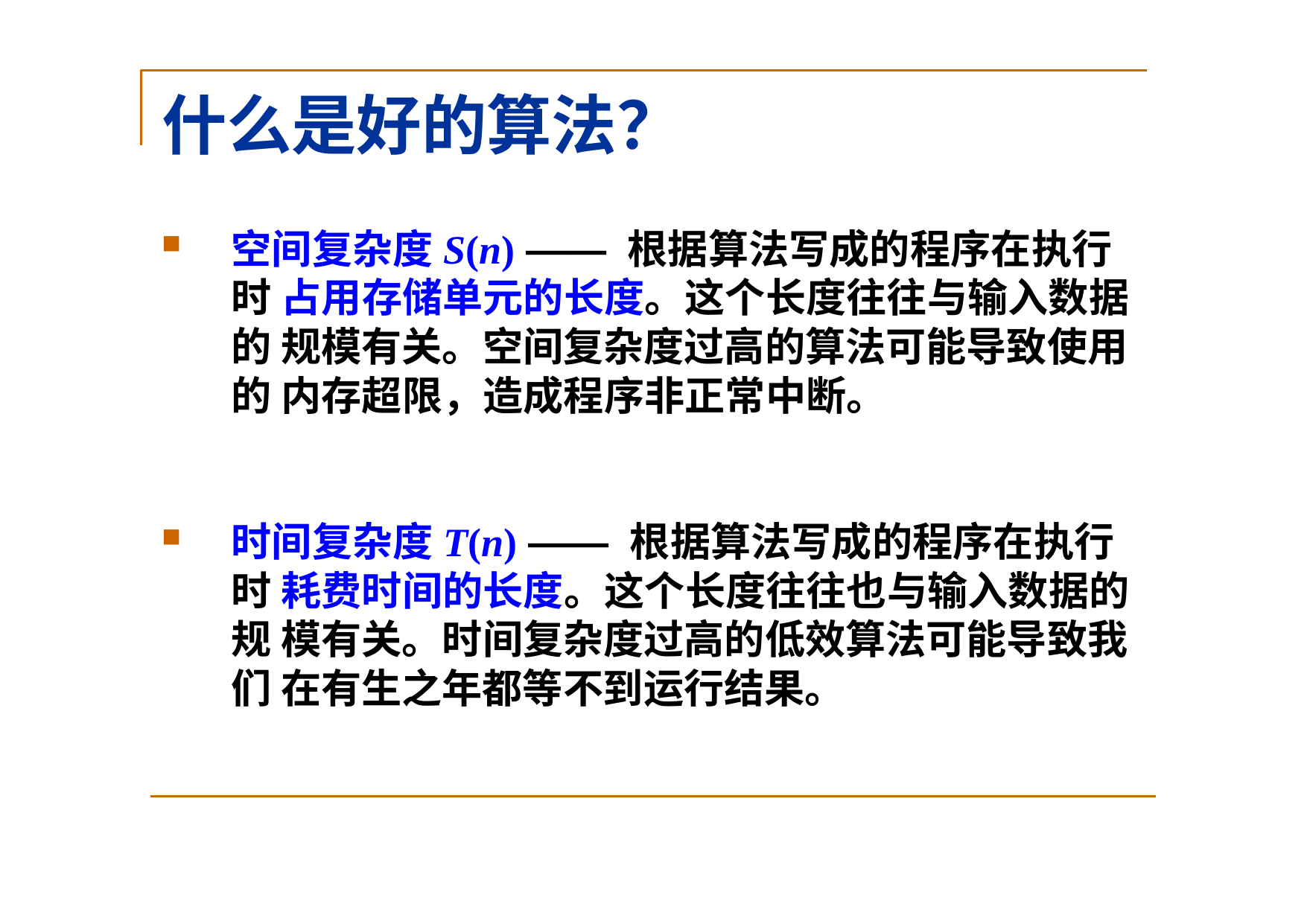

# 什么是好的算法？
空间复杂度S(n) —— 根据算法写成的程序在执行时 占用存储单元的长度。这个长度往往与输入数据的 规模有关。空间复杂度过高的算法可能导致使用的 内存超限，造成程序非正常中断。

时间复杂度T(n) —— 根据算法写成的程序在执行时 耗费时间的长度。这个长度往往也与输入数据的规 模有关。时间复杂度过高的低效算法可能导致我们 在有生之年都等不到运行结果。